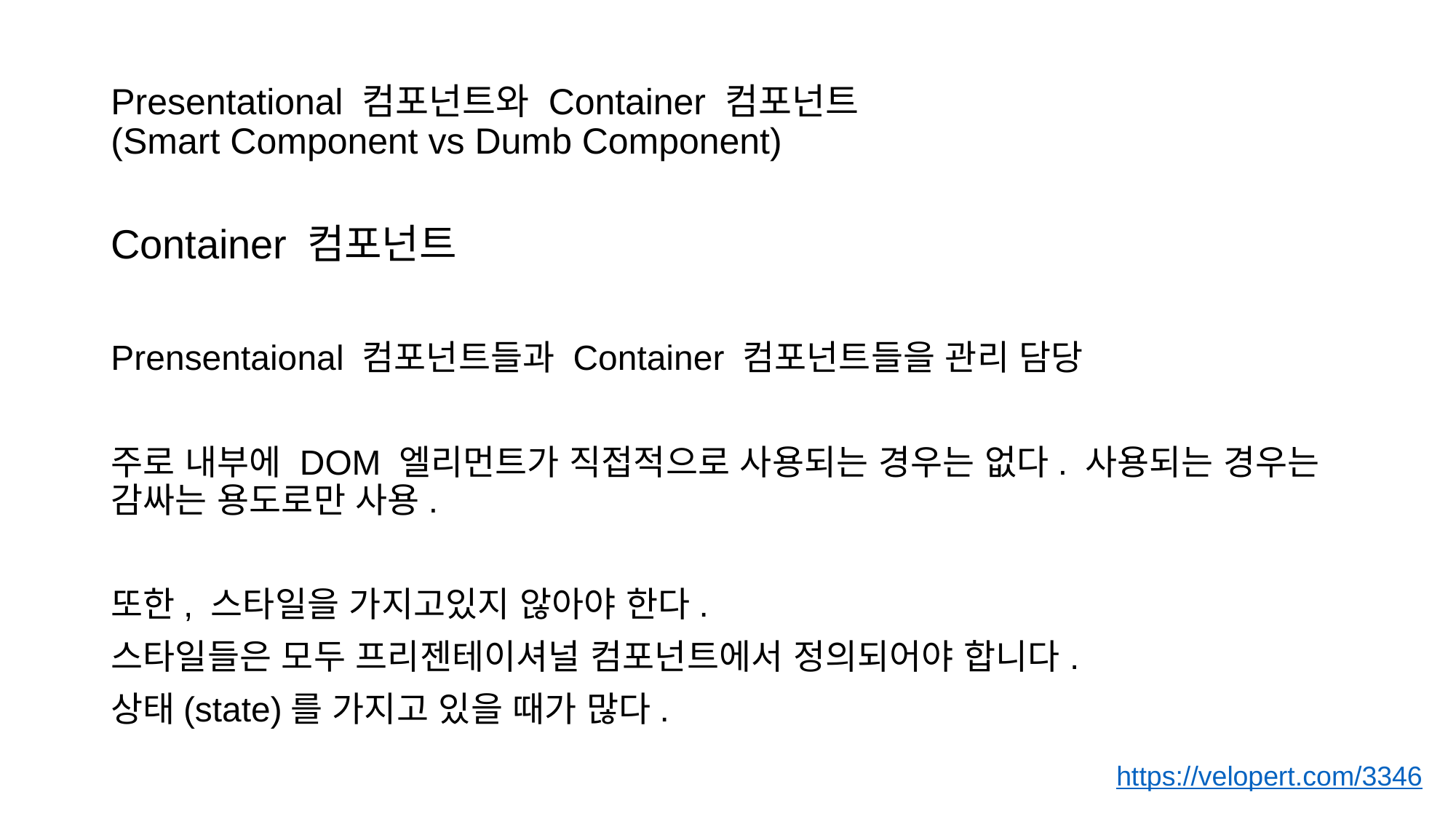

# Presentational 컴포넌트와 Container 컴포넌트 (Smart Component vs Dumb Component)
Container 컴포넌트

Prensentaional 컴포넌트들과 Container 컴포넌트들을 관리 담당

주로 내부에 DOM 엘리먼트가 직접적으로 사용되는 경우는 없다. 사용되는 경우는 감싸는 용도로만 사용.

또한, 스타일을 가지고있지 않아야 한다.
스타일들은 모두 프리젠테이셔널 컴포넌트에서 정의되어야 합니다.
상태(state)를 가지고 있을 때가 많다.
https://velopert.com/3346